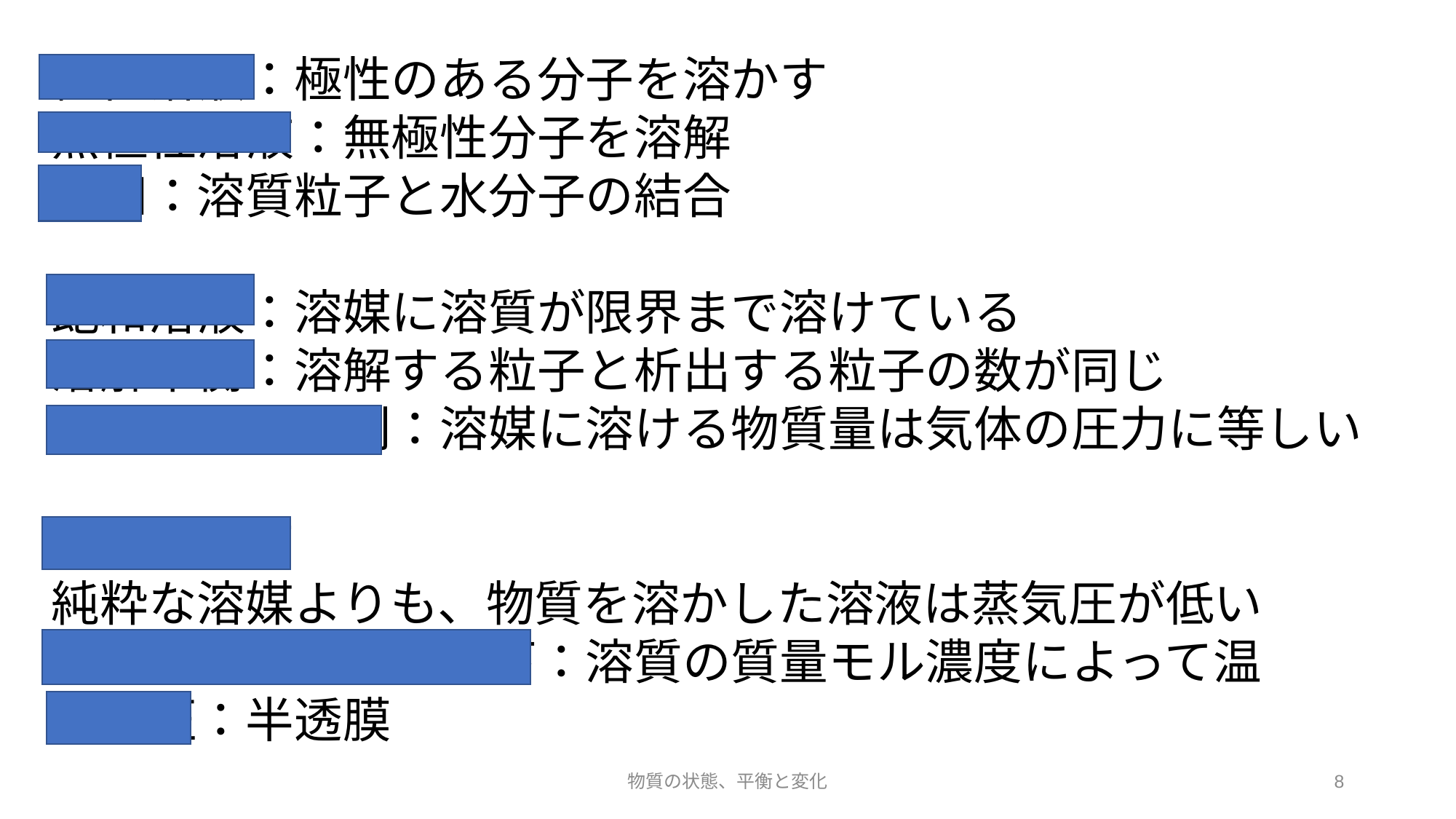

極性溶液：極性のある分子を溶かす
無極性溶液：無極性分子を溶解
水和：溶質粒子と水分子の結合

飽和溶液：溶媒に溶質が限界まで溶けている
溶解平衡：溶解する粒子と析出する粒子の数が同じ
ヘンリーの法則：溶媒に溶ける物質量は気体の圧力に等しい

蒸気圧降下
純粋な溶媒よりも、物質を溶かした溶液は蒸気圧が低い
沸点上昇、凝固点降下：溶質の質量モル濃度によって温
浸透圧：半透膜

物質の状態、平衡と変化
8